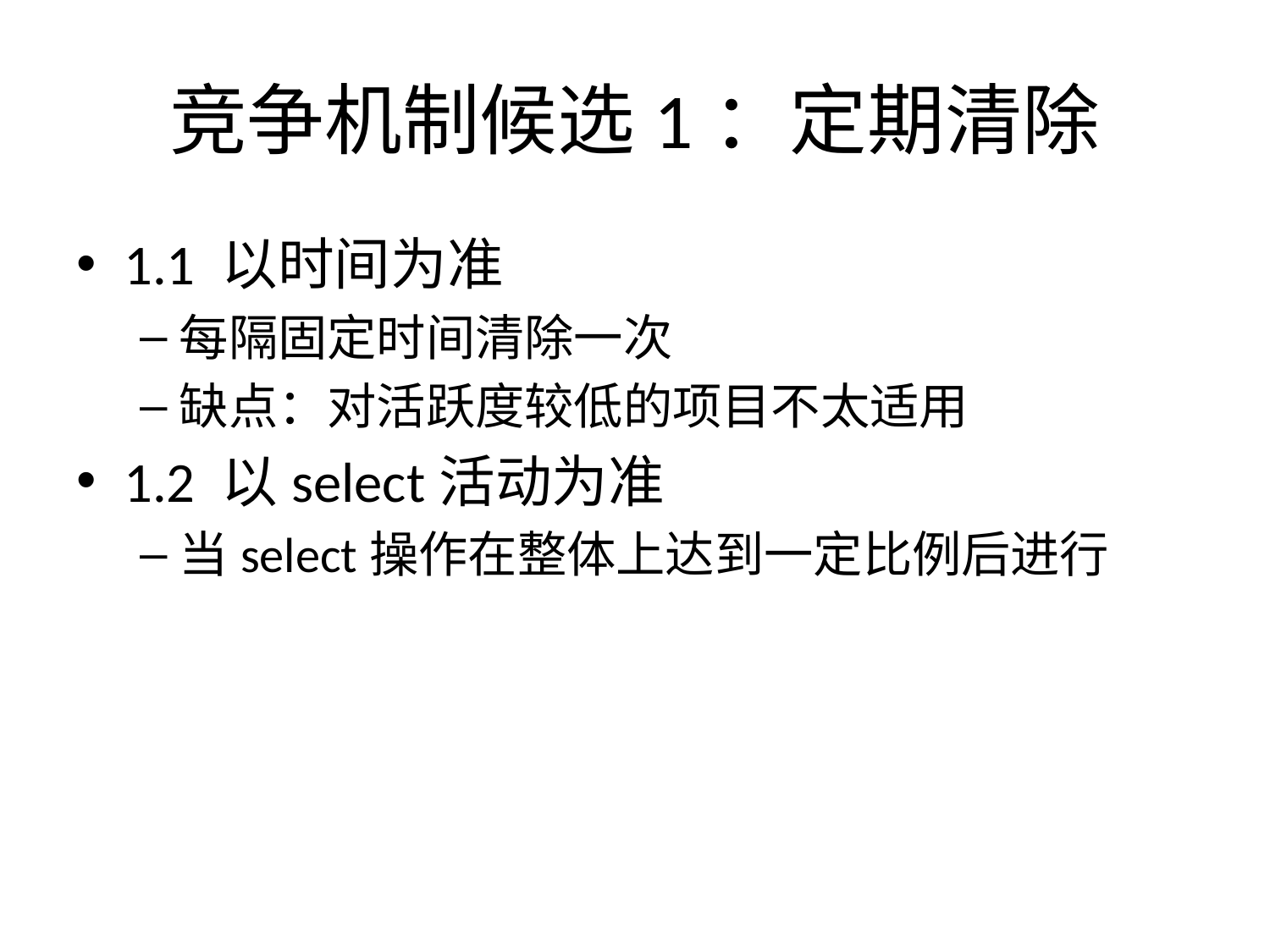

# 竞争机制候选1：定期清除
1.1 以时间为准
每隔固定时间清除一次
缺点：对活跃度较低的项目不太适用
1.2 以select活动为准
当select操作在整体上达到一定比例后进行